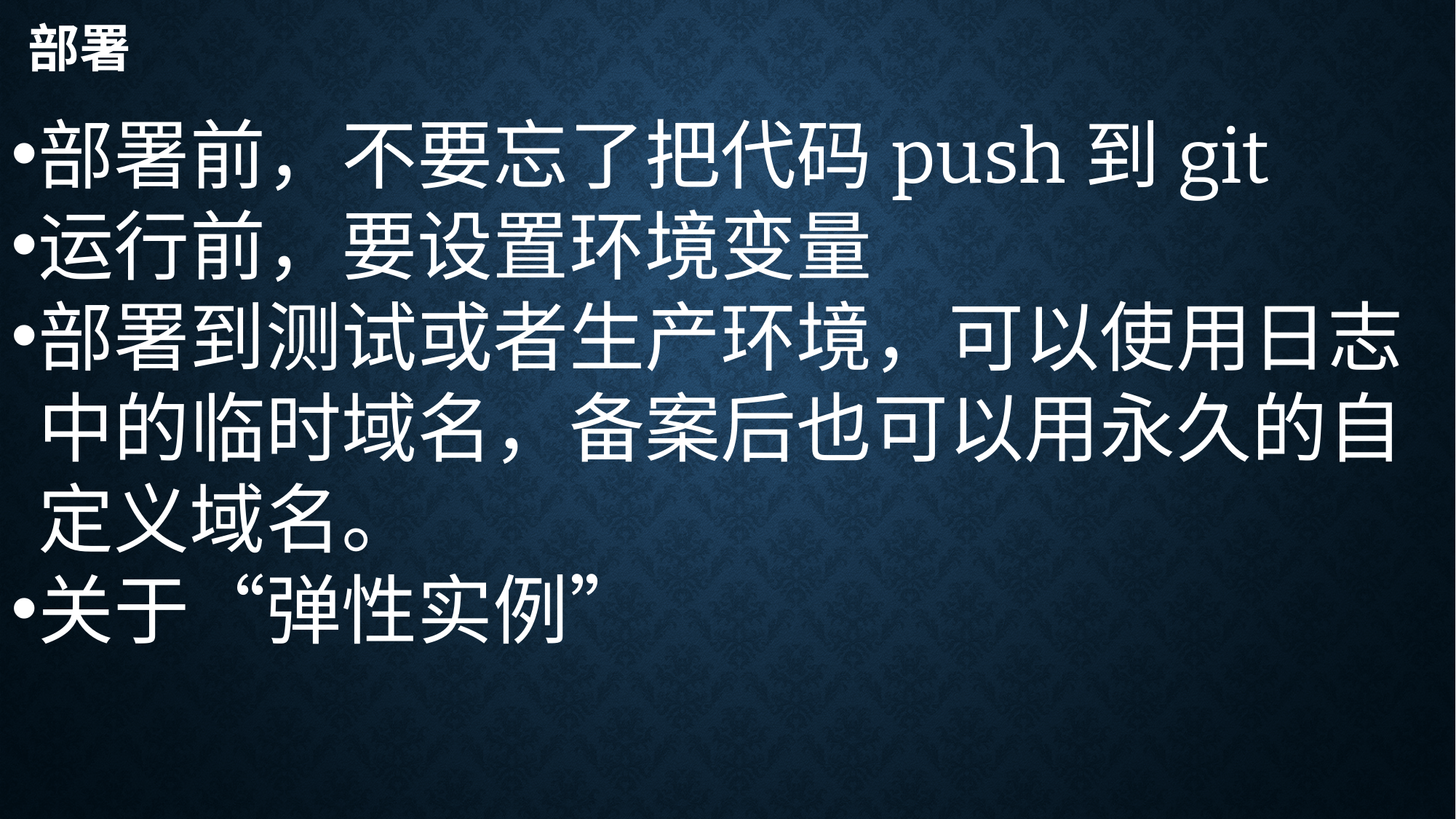

# 部署
部署前，不要忘了把代码push到git
运行前，要设置环境变量
部署到测试或者生产环境，可以使用日志中的临时域名，备案后也可以用永久的自定义域名。
关于“弹性实例”